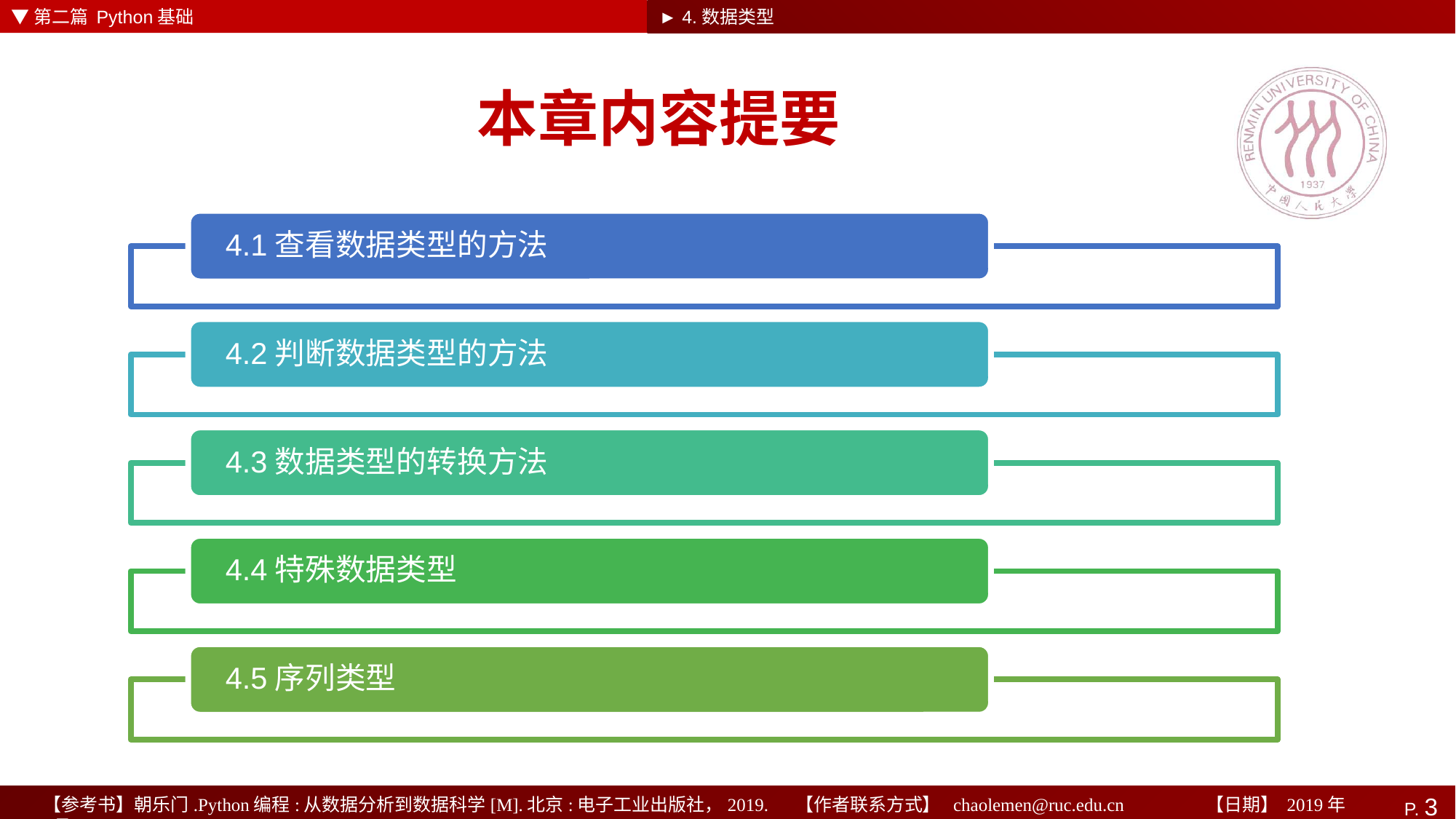

▼第二篇 Python基础
► 4.数据类型
# 本章内容提要
4.1查看数据类型的方法
4.2判断数据类型的方法
4.3数据类型的转换方法
4.4特殊数据类型
4.5序列类型